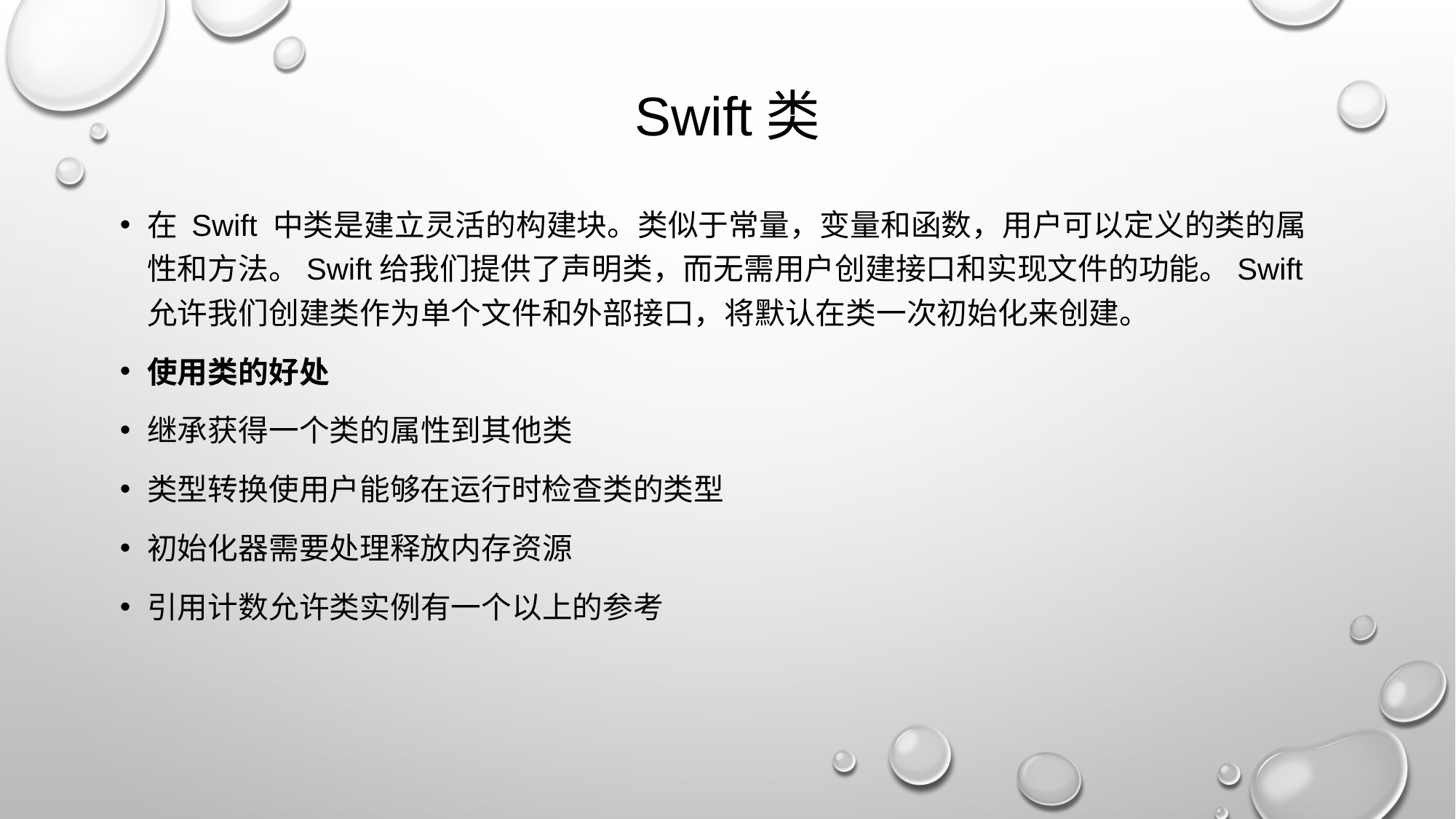

# Swift类
在 Swift 中类是建立灵活的构建块。类似于常量，变量和函数，用户可以定义的类的属性和方法。Swift给我们提供了声明类，而无需用户创建接口和实现文件的功能。Swift 允许我们创建类作为单个文件和外部接口，将默认在类一次初始化来创建。
使用类的好处
继承获得一个类的属性到其他类
类型转换使用户能够在运行时检查类的类型
初始化器需要处理释放内存资源
引用计数允许类实例有一个以上的参考